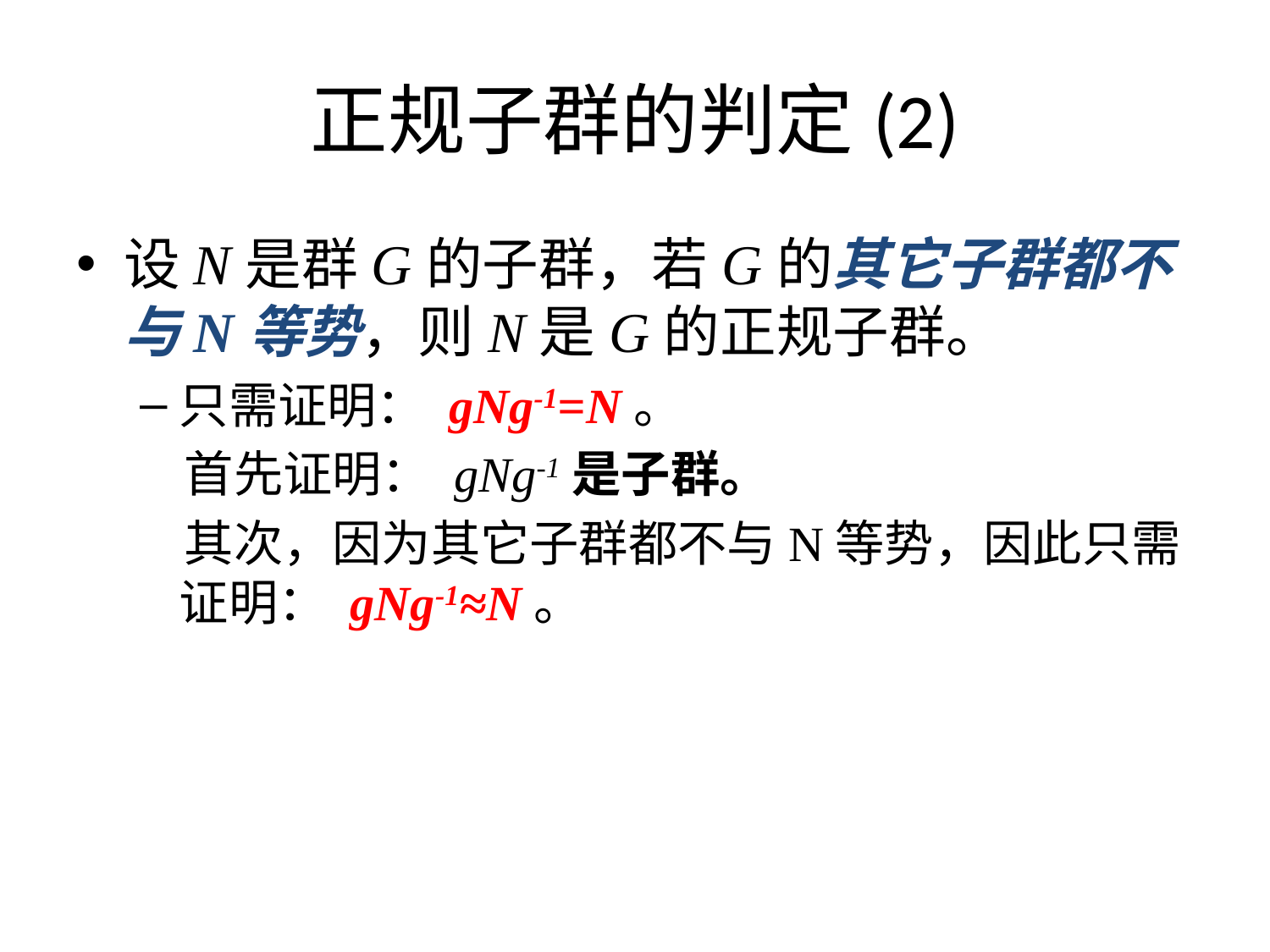

# 正规子群的判定(2)
设N是群G的子群，若G的其它子群都不与N等势，则N是G的正规子群。
只需证明： gNg-1=N。
   首先证明： gNg-1是子群。
   其次，因为其它子群都不与N等势，因此只需证明： gNg-1≈N。